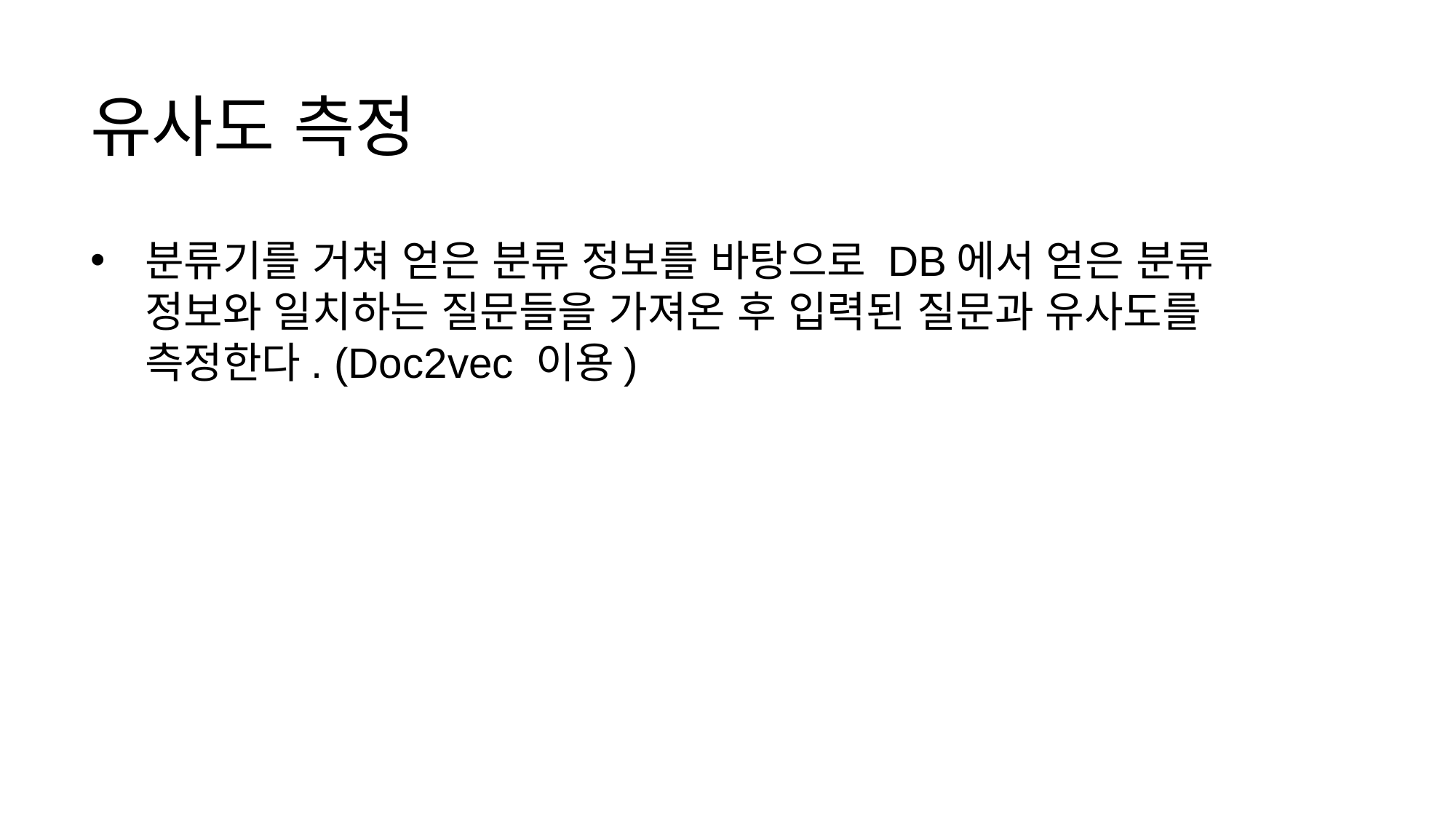

# 유사도 측정
분류기를 거쳐 얻은 분류 정보를 바탕으로 DB에서 얻은 분류 정보와 일치하는 질문들을 가져온 후 입력된 질문과 유사도를 측정한다. (Doc2vec 이용)